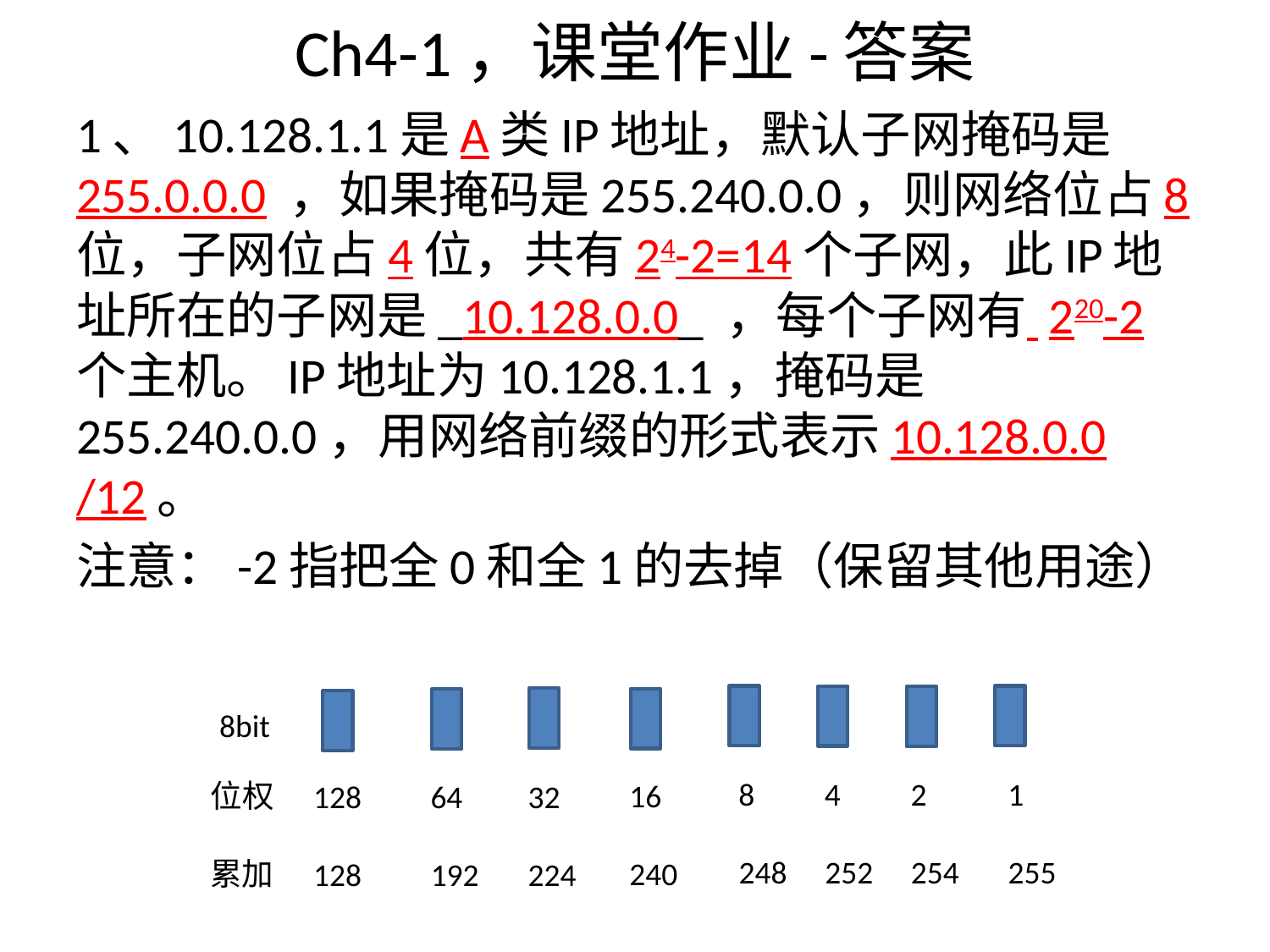

# Ch4-1，课堂作业-答案
1、10.128.1.1是A类IP地址，默认子网掩码是255.0.0.0 ，如果掩码是255.240.0.0，则网络位占8位，子网位占4位，共有24-2=14个子网，此IP地址所在的子网是_10.128.0.0_ ，每个子网有 220-2个主机。IP地址为10.128.1.1，掩码是255.240.0.0，用网络前缀的形式表示10.128.0.0 /12。
注意：-2指把全0和全1的去掉（保留其他用途）

8bit
8
4
2
1
位权
16
128
64
32
248
252
254
255
累加
240
128
192
224